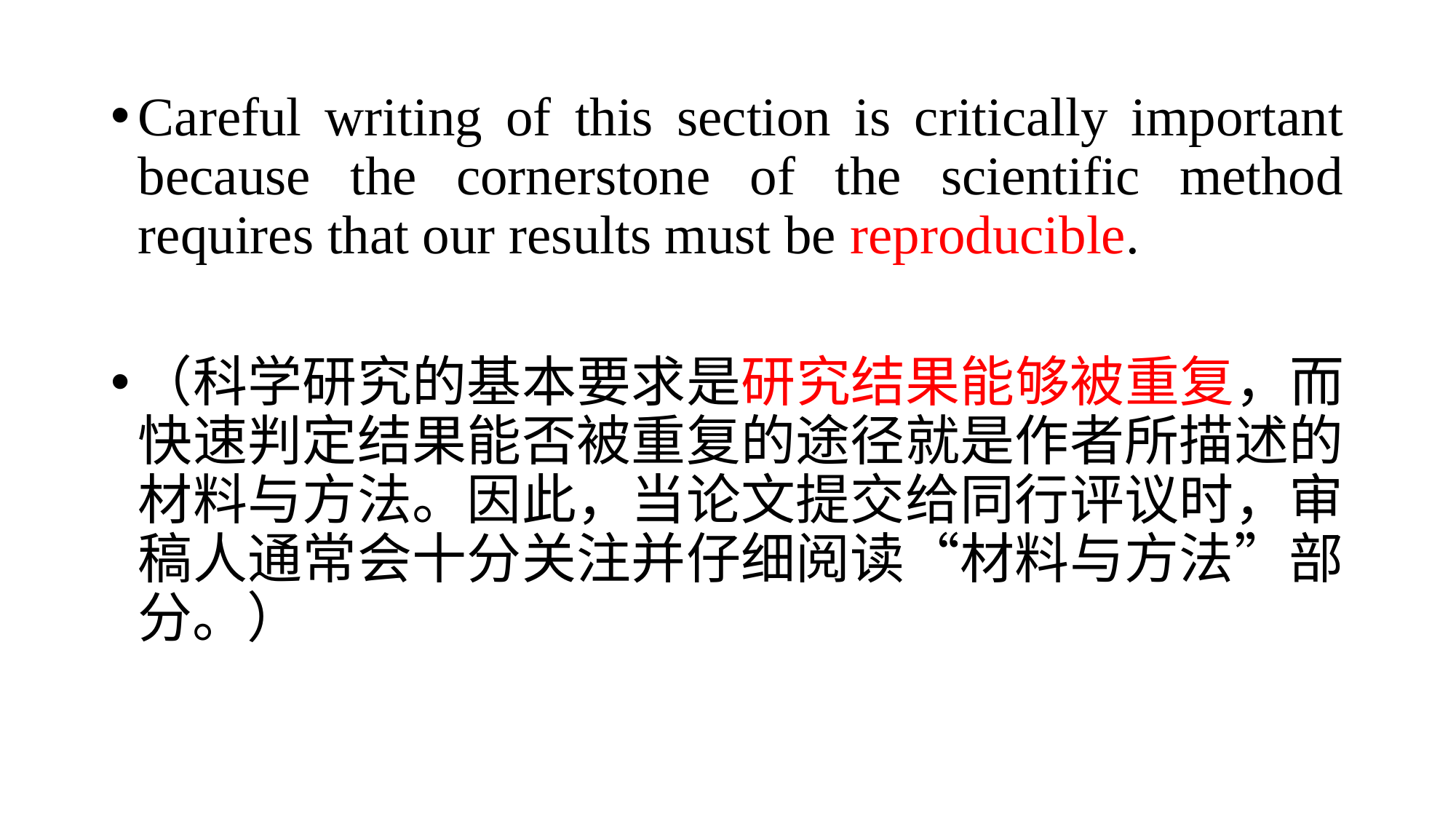

Careful writing of this section is critically important because the cornerstone of the scientific method requires that our results must be reproducible.

（科学研究的基本要求是研究结果能够被重复，而快速判定结果能否被重复的途径就是作者所描述的材料与方法。因此，当论文提交给同行评议时，审稿人通常会十分关注并仔细阅读“材料与方法”部分。）